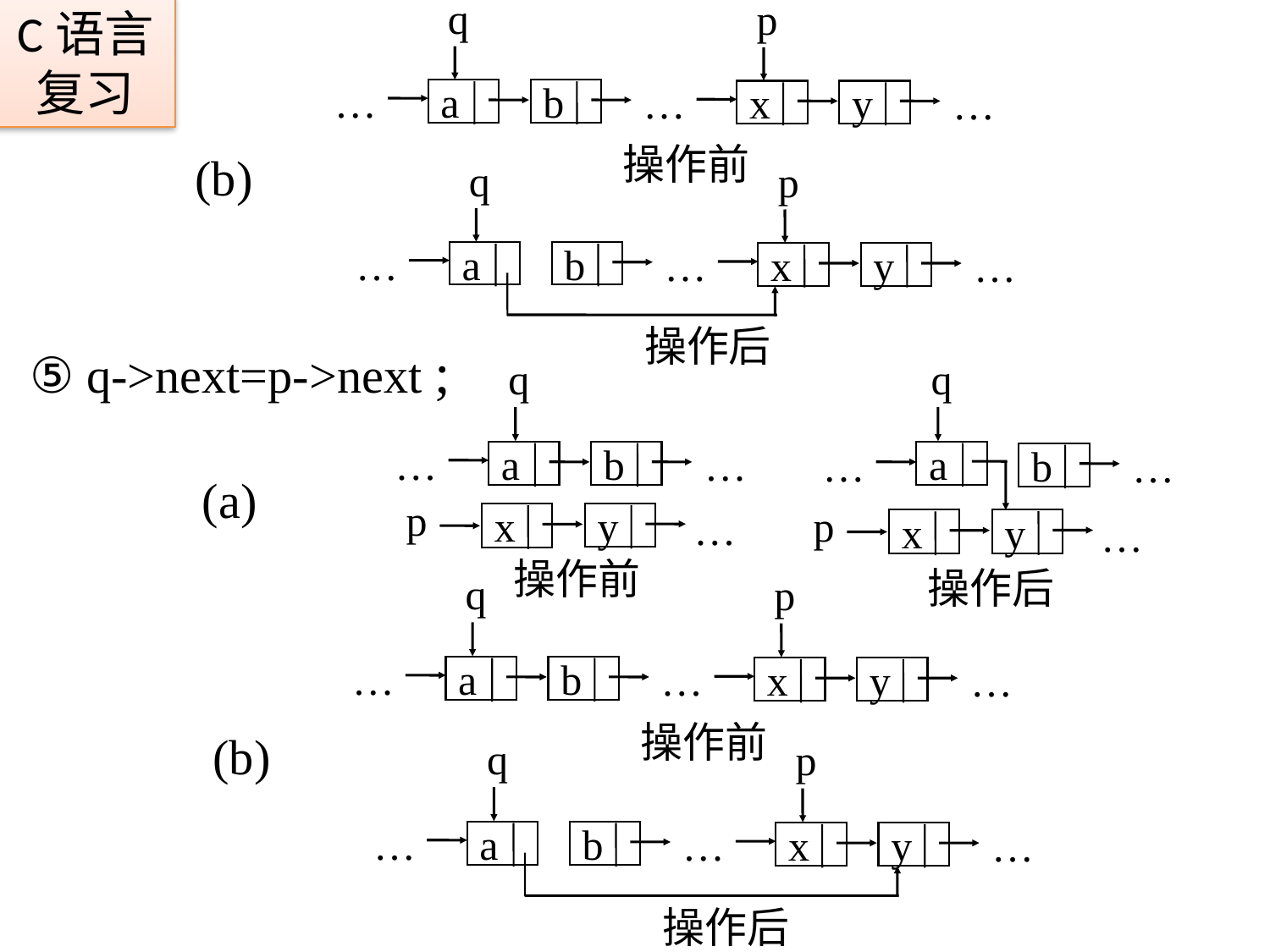

q

…

a

b

p

…

x

y

…
操作前
(b)
q

p

…

x

y

…
…

a

b

操作后
C语言复习
⑤ q->next=p->next ;
q

…

a

b

…
q

a

…

b

…
(a)
p

y

…
x

p

y

…
x

操作前
操作后
q

…

a

b

p

…

x

y

…
操作前
(b)
q

p

…

x

y

…
…

a

b

操作后